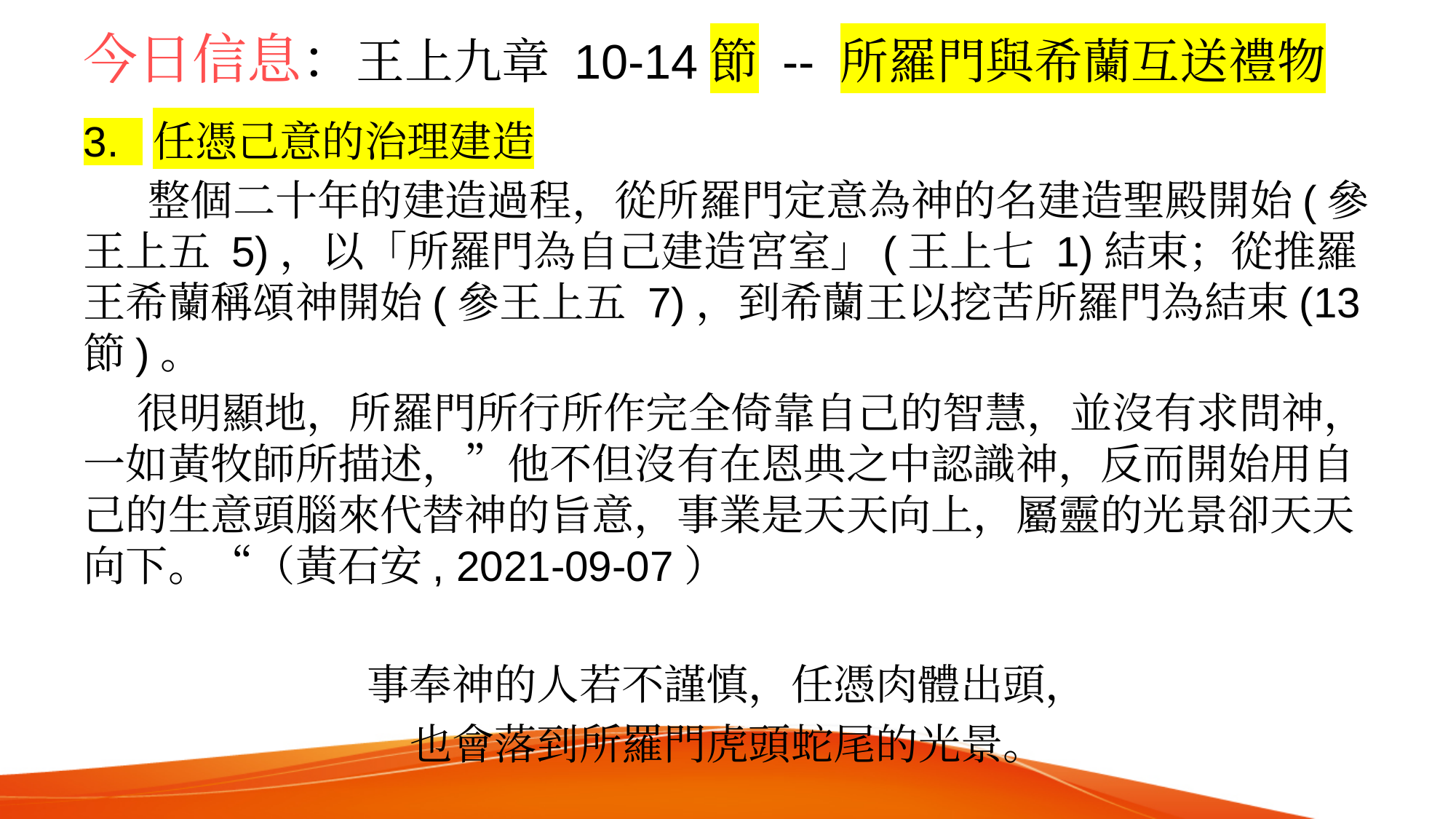

# 今日信息：王上九章 10-14節 -- 所羅門與希蘭互送禮物
3.  任憑己意的治理建造
     整個二十年的建造過程，從所羅門定意為神的名建造聖殿開始(參王上五 5)，以「所羅門為自己建造宮室」(王上七 1)結束；從推羅王希蘭稱頌神開始(參王上五 7)，到希蘭王以挖苦所羅門為結束(13 節)。
    很明顯地，所羅門所行所作完全倚靠自己的智慧，並沒有求問神，一如黃牧師所描述，”他不但沒有在恩典之中認識神，反而開始用自己的生意頭腦來代替神的旨意，事業是天天向上，屬靈的光景卻天天向下。“（黃石安, 2021-09-07）

事奉神的人若不謹慎，任憑肉體出頭，
也會落到所羅門虎頭蛇尾的光景。